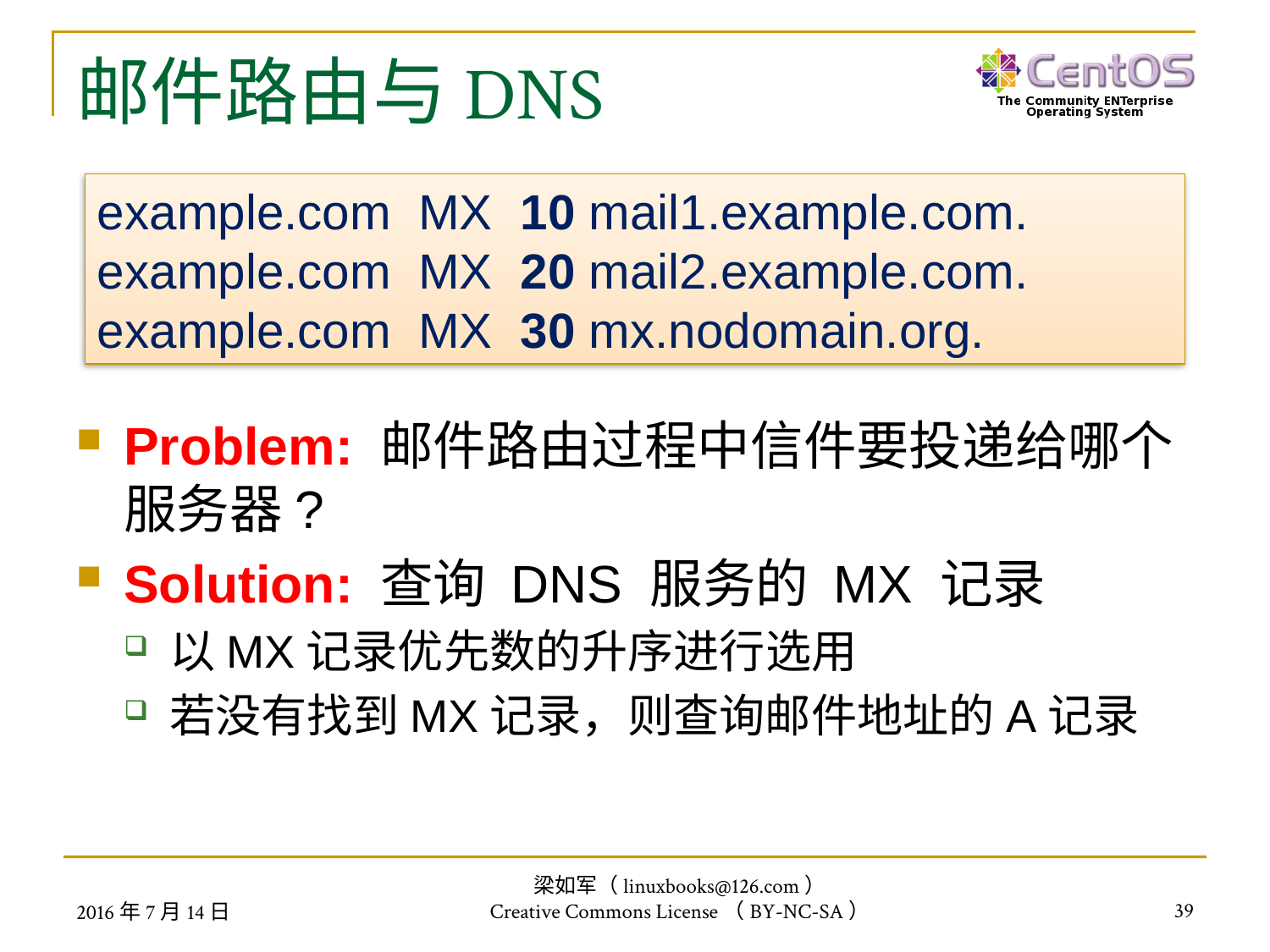

# 邮件路由与DNS
example.com  MX  10 mail1.example.com.
example.com  MX  20 mail2.example.com.
example.com  MX  30 mx.nodomain.org.
Problem: 邮件路由过程中信件要投递给哪个服务器?
Solution: 查询 DNS 服务的 MX 记录
以MX记录优先数的升序进行选用
若没有找到MX记录，则查询邮件地址的A记录
梁如军（linuxbooks@126.com）
Creative Commons License（BY-NC-SA）
2016年7月14日
39